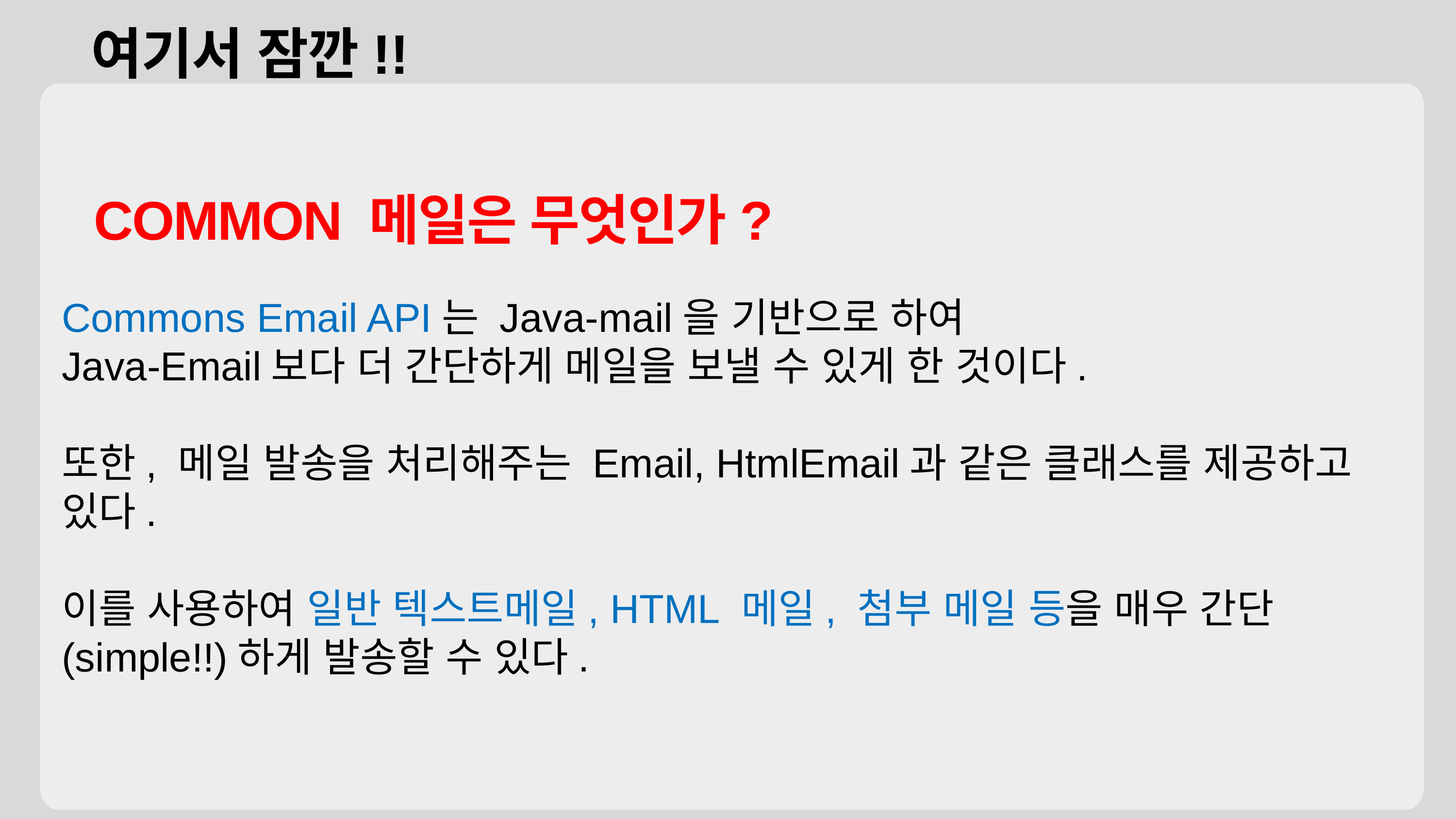

여기서 잠깐!!

COMMON 메일은 무엇인가?
Commons Email API는 Java-mail을 기반으로 하여
Java-Email보다 더 간단하게 메일을 보낼 수 있게 한 것이다.

또한, 메일 발송을 처리해주는 Email, HtmlEmail과 같은 클래스를 제공하고 있다.

이를 사용하여 일반 텍스트메일, HTML 메일, 첨부 메일 등을 매우 간단(simple!!)하게 발송할 수 있다.